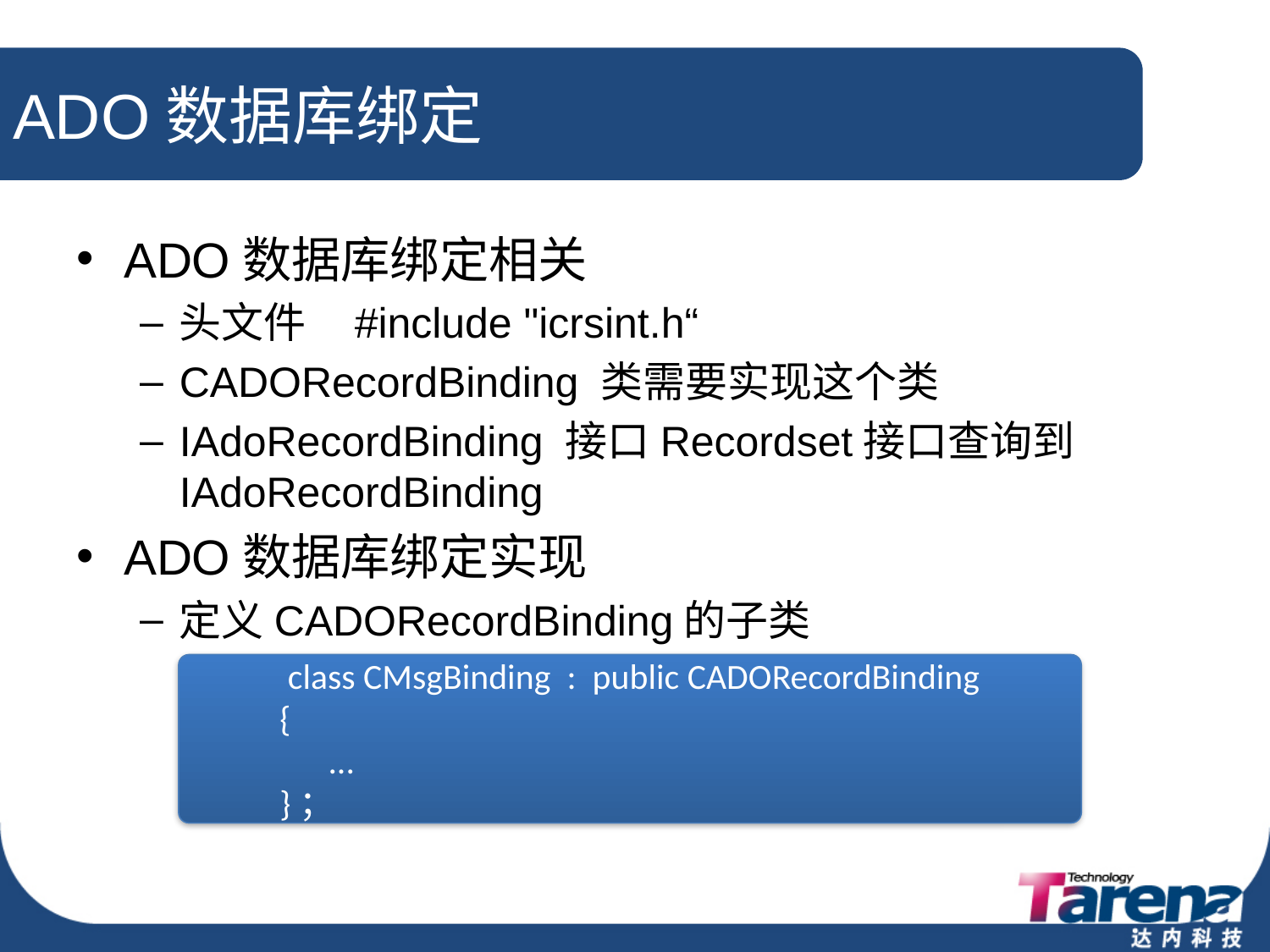

# ADO数据库绑定
ADO数据库绑定相关
头文件    #include "icrsint.h“
CADORecordBinding 类需要实现这个类
IAdoRecordBinding 接口Recordset接口查询到IAdoRecordBinding
ADO数据库绑定实现
定义CADORecordBinding的子类
 class CMsgBinding  :  public CADORecordBinding
{
      ...
}；